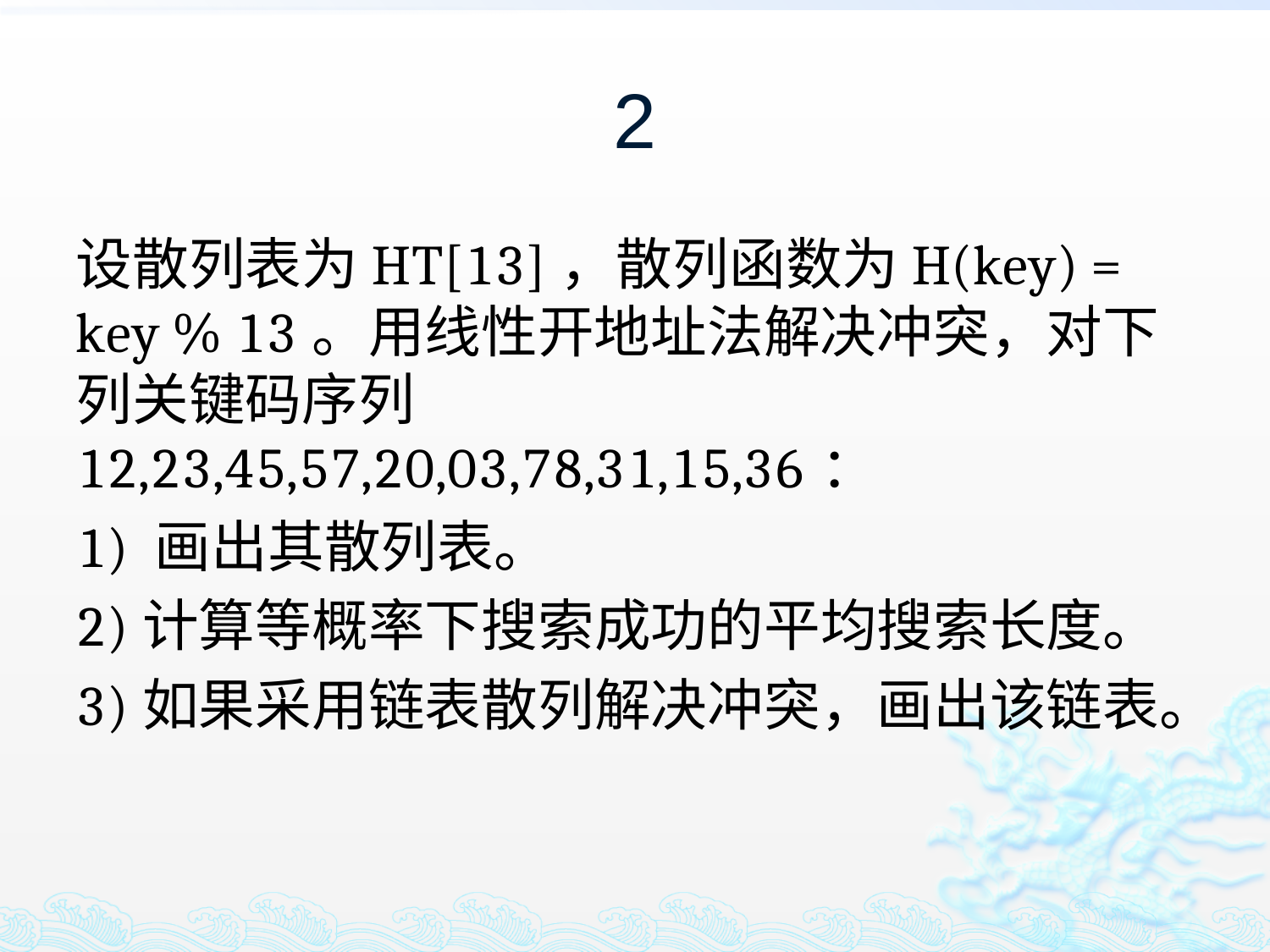

# 2
设散列表为HT[13]，散列函数为H(key) = key % 13。用线性开地址法解决冲突，对下列关键码序列12,23,45,57,20,03,78,31,15,36：
1) 画出其散列表。
2)计算等概率下搜索成功的平均搜索长度。
3)如果采用链表散列解决冲突，画出该链表。